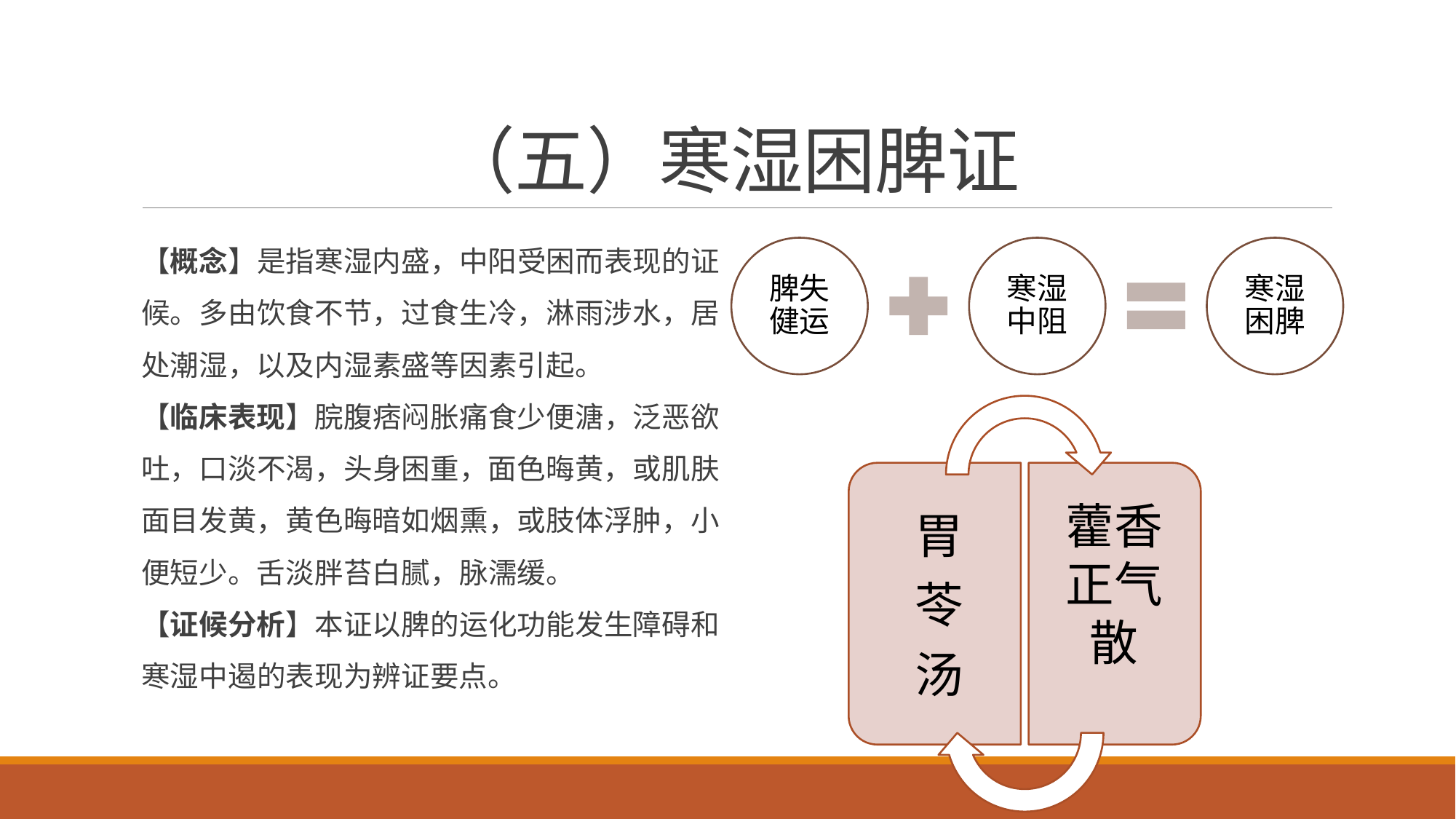

# （五）寒湿困脾证
脾失健运

寒湿中阻

寒湿困脾
【概念】是指寒湿内盛，中阳受困而表现的证候。多由饮食不节，过食生冷，淋雨涉水，居处潮湿，以及内湿素盛等因素引起。
【临床表现】脘腹痞闷胀痛食少便溏，泛恶欲吐，口淡不渴，头身困重，面色晦黄，或肌肤面目发黄，黄色晦暗如烟熏，或肢体浮肿，小便短少。舌淡胖苔白腻，脉濡缓。
【证候分析】本证以脾的运化功能发生障碍和寒湿中遏的表现为辨证要点。
胃
苓
汤
藿香正气散